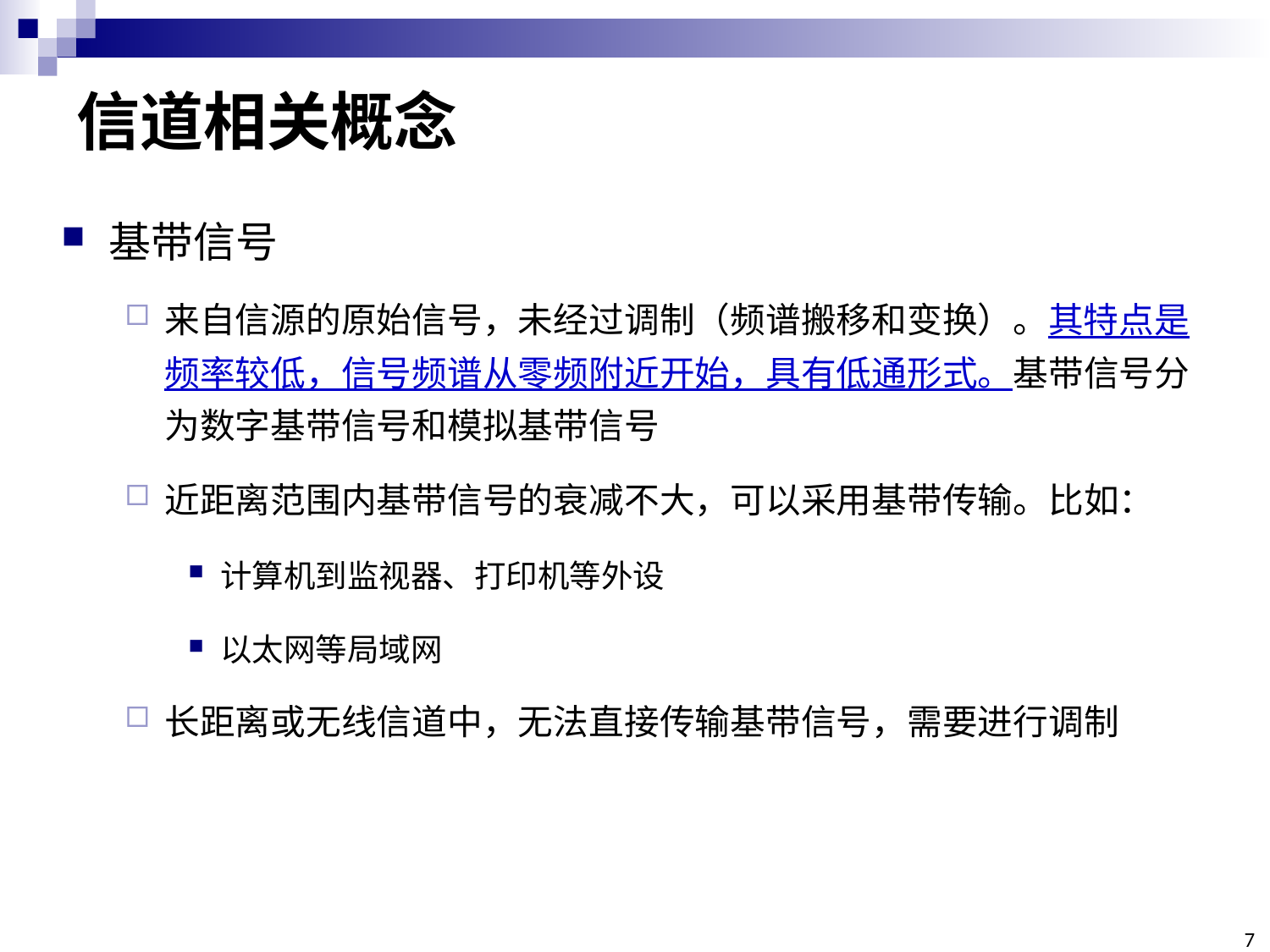

# 信道相关概念
基带信号
来自信源的原始信号，未经过调制（频谱搬移和变换）。其特点是频率较低，信号频谱从零频附近开始，具有低通形式。基带信号分为数字基带信号和模拟基带信号
近距离范围内基带信号的衰减不大，可以采用基带传输。比如：
计算机到监视器、打印机等外设
以太网等局域网
长距离或无线信道中，无法直接传输基带信号，需要进行调制
7